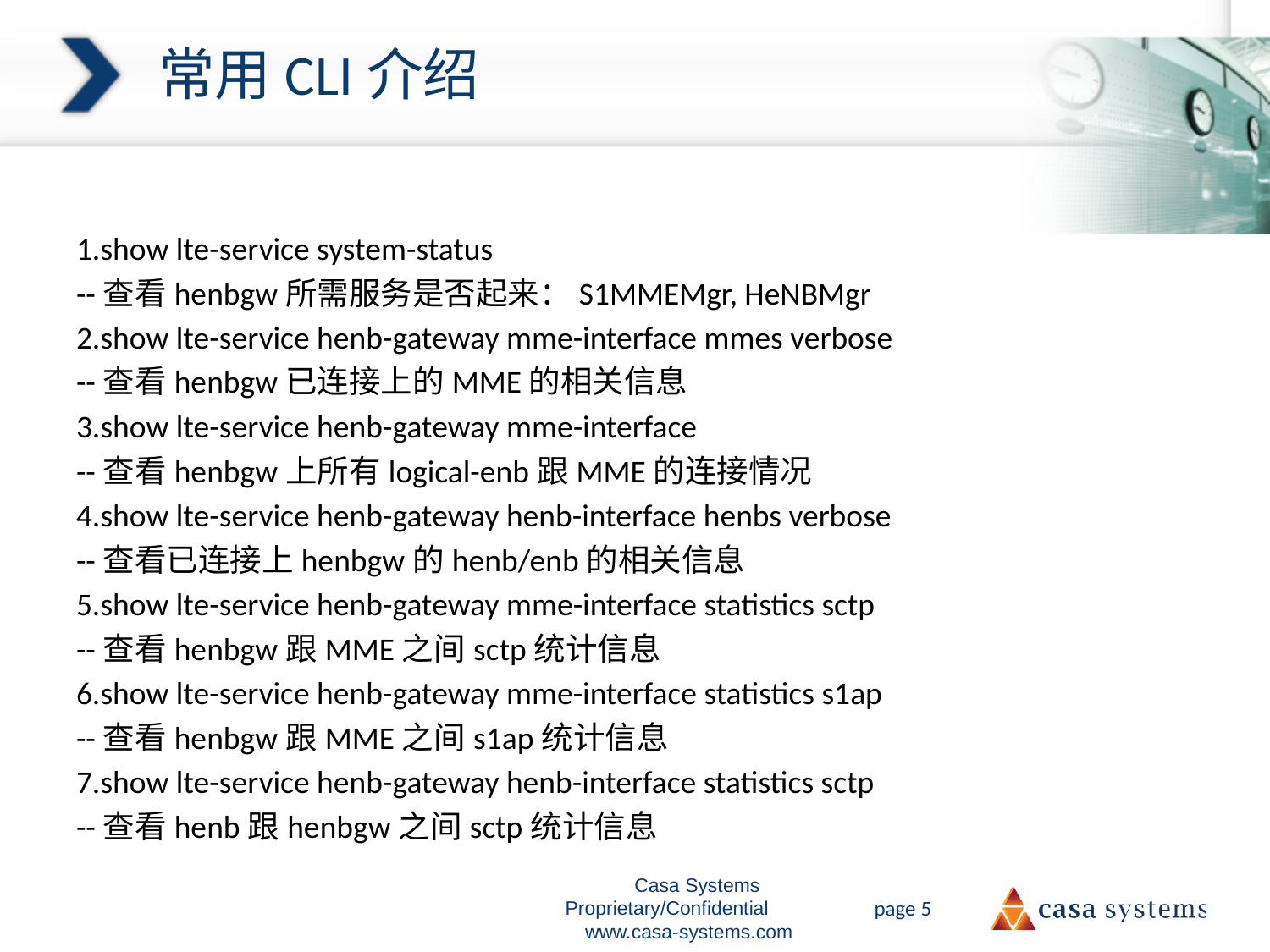

# 常用CLI介绍
1.show lte-service system-status
--查看henbgw所需服务是否起来：S1MMEMgr, HeNBMgr
2.show lte-service henb-gateway mme-interface mmes verbose
--查看henbgw已连接上的MME的相关信息
3.show lte-service henb-gateway mme-interface
--查看henbgw上所有logical-enb跟MME的连接情况
4.show lte-service henb-gateway henb-interface henbs verbose
--查看已连接上henbgw的henb/enb的相关信息
5.show lte-service henb-gateway mme-interface statistics sctp
--查看henbgw跟MME之间sctp统计信息
6.show lte-service henb-gateway mme-interface statistics s1ap
--查看henbgw跟MME之间s1ap统计信息
7.show lte-service henb-gateway henb-interface statistics sctp
--查看henb跟henbgw之间sctp统计信息

Casa Systems Proprietary/Confidential            www.casa-systems.com
page 5